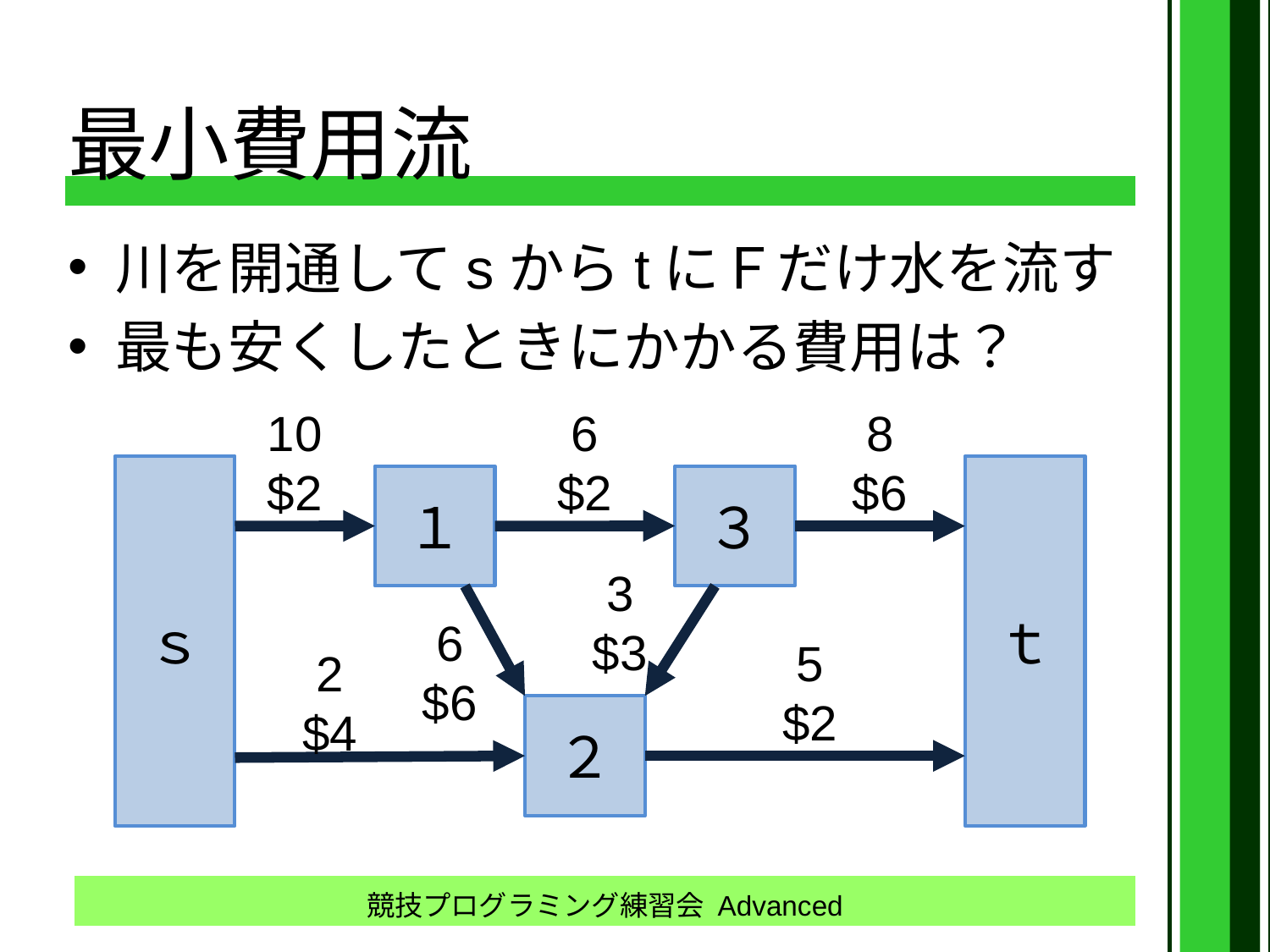

# 最小費用流
川を開通してsからtにＦだけ水を流す
最も安くしたときにかかる費用は？
10
$2
6
$2
8
$6
ｓ
ｔ
１
３
3
$3
6
$6
5
$2
2
$4
２
競技プログラミング練習会 Advanced